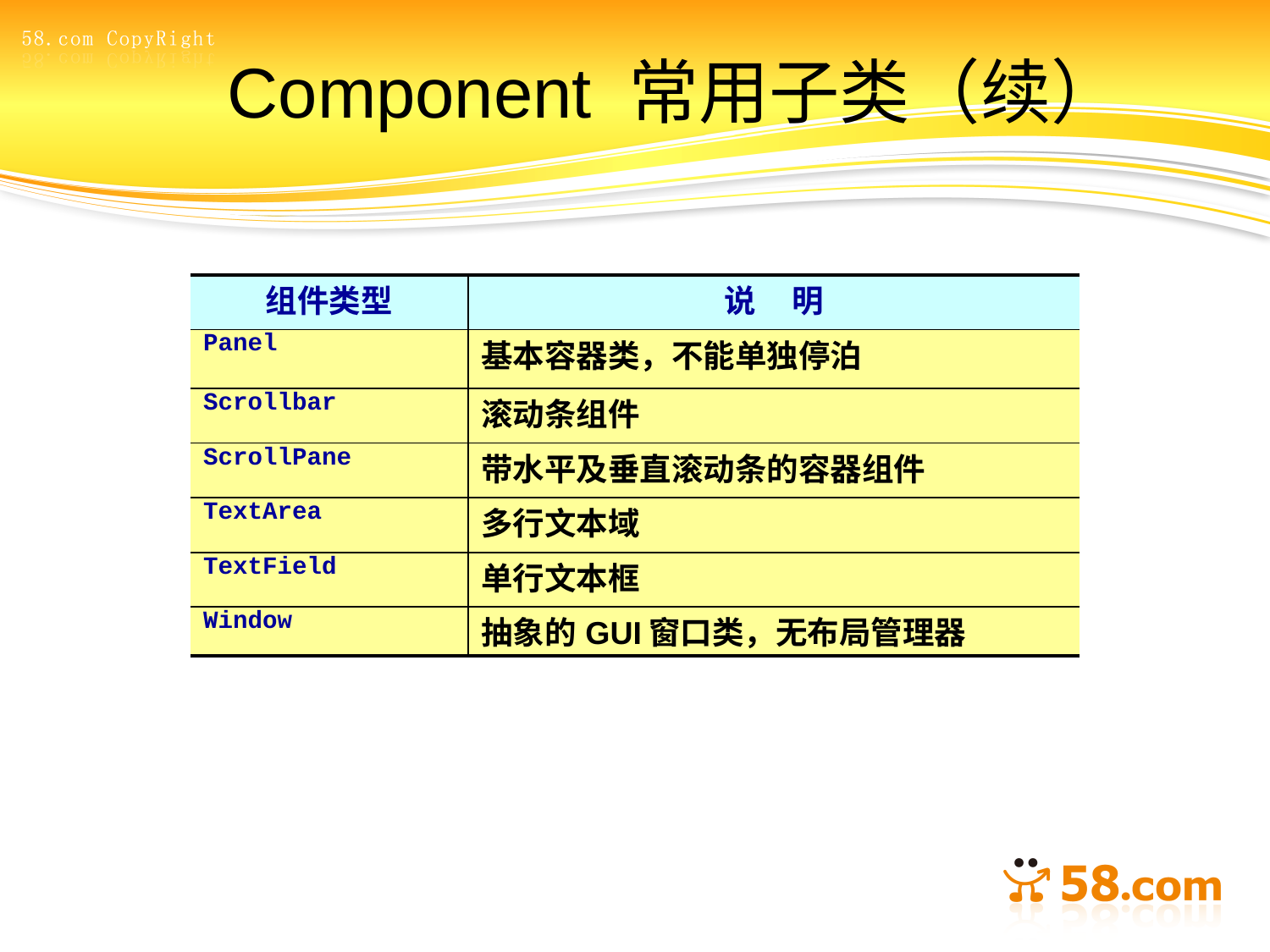

# Component 常用子类（续）
| 组件类型 | 说 明 |
| --- | --- |
| Panel | 基本容器类，不能单独停泊 |
| Scrollbar | 滚动条组件 |
| ScrollPane | 带水平及垂直滚动条的容器组件 |
| TextArea | 多行文本域 |
| TextField | 单行文本框 |
| Window | 抽象的GUI窗口类，无布局管理器 |